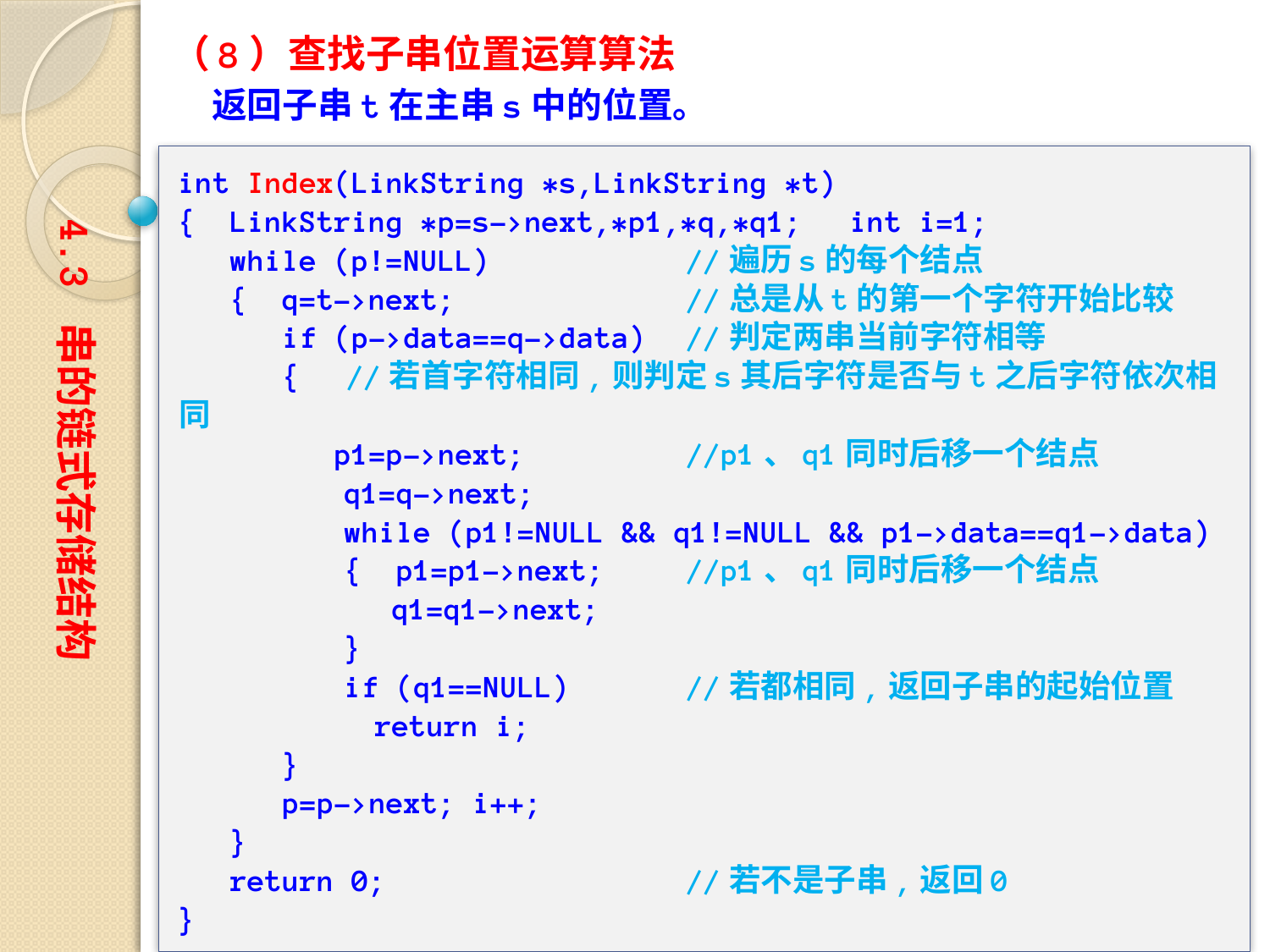

（8）查找子串位置运算算法
    返回子串t在主串s中的位置。
int Index(LinkString *s,LinkString *t)
{  LinkString *p=s->next,*p1,*q,*q1;　int i=1;
   while (p!=NULL)		//遍历s的每个结点
   {  q=t->next;		//总是从t的第一个字符开始比较
      if (p->data==q->data)	//判定两串当前字符相等
      {　//若首字符相同,则判定s其后字符是否与t之后字符依次相同
         p1=p->next;		//p1、q1同时后移一个结点
	　q1=q->next;
	　while (p1!=NULL && q1!=NULL && p1->data==q1->data)
	　{  p1=p1->next;	//p1、q1同时后移一个结点
	     q1=q1->next;
	　}
	　if (q1==NULL)	//若都相同,返回子串的起始位置
	    return i;
      }
      p=p->next; i++;
   }
   return 0;			//若不是子串,返回0
}
4.3 串的链式存储结构